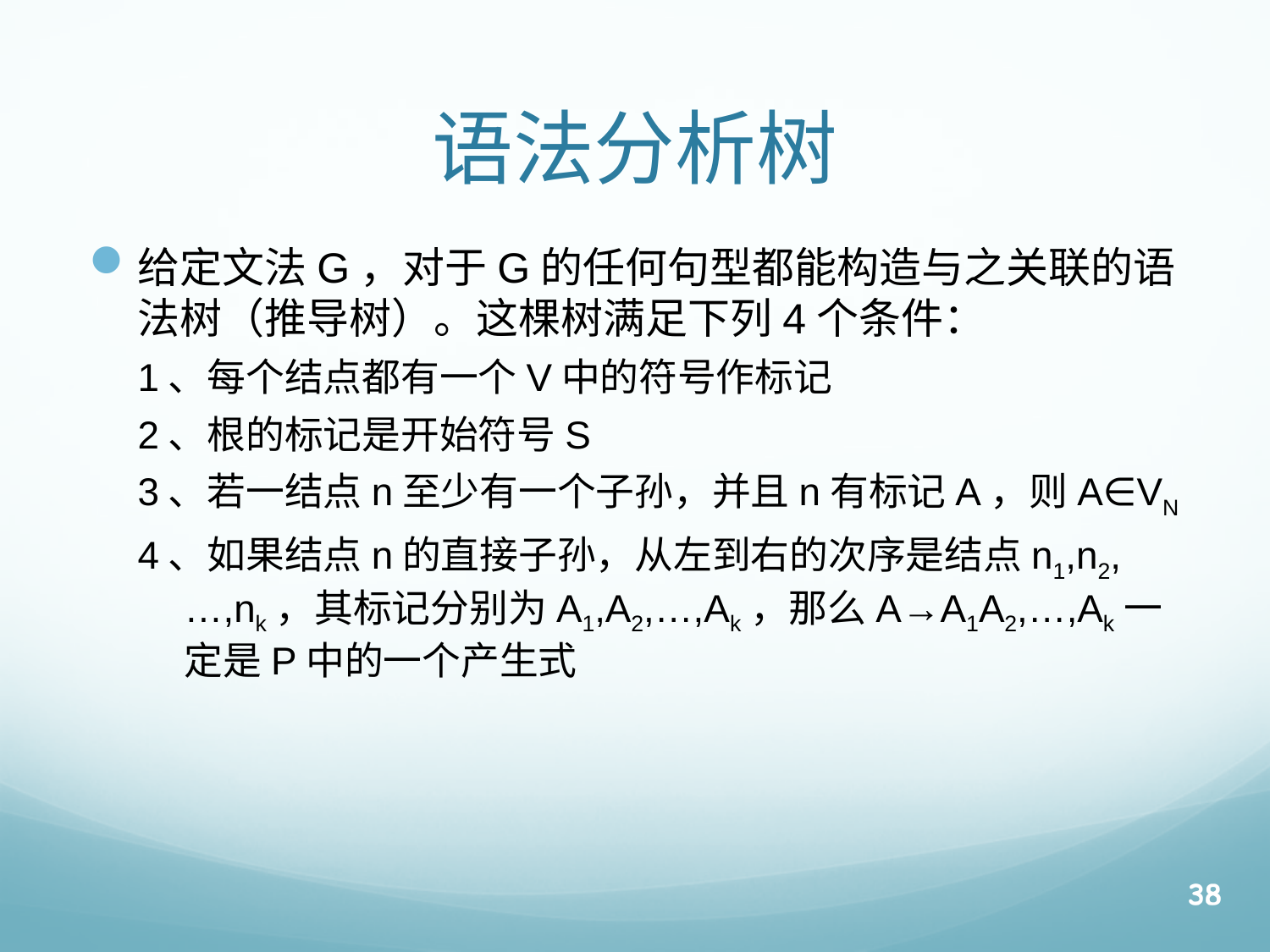

# 语法分析树
给定文法G，对于G的任何句型都能构造与之关联的语法树（推导树）。这棵树满足下列4个条件：
1、每个结点都有一个V中的符号作标记
2、根的标记是开始符号S
3、若一结点n至少有一个子孙，并且n有标记A，则A∈VN
4、如果结点n的直接子孙，从左到右的次序是结点n1,n2,…,nk，其标记分别为A1,A2,…,Ak，那么A→A1A2,…,Ak一定是P中的一个产生式

38